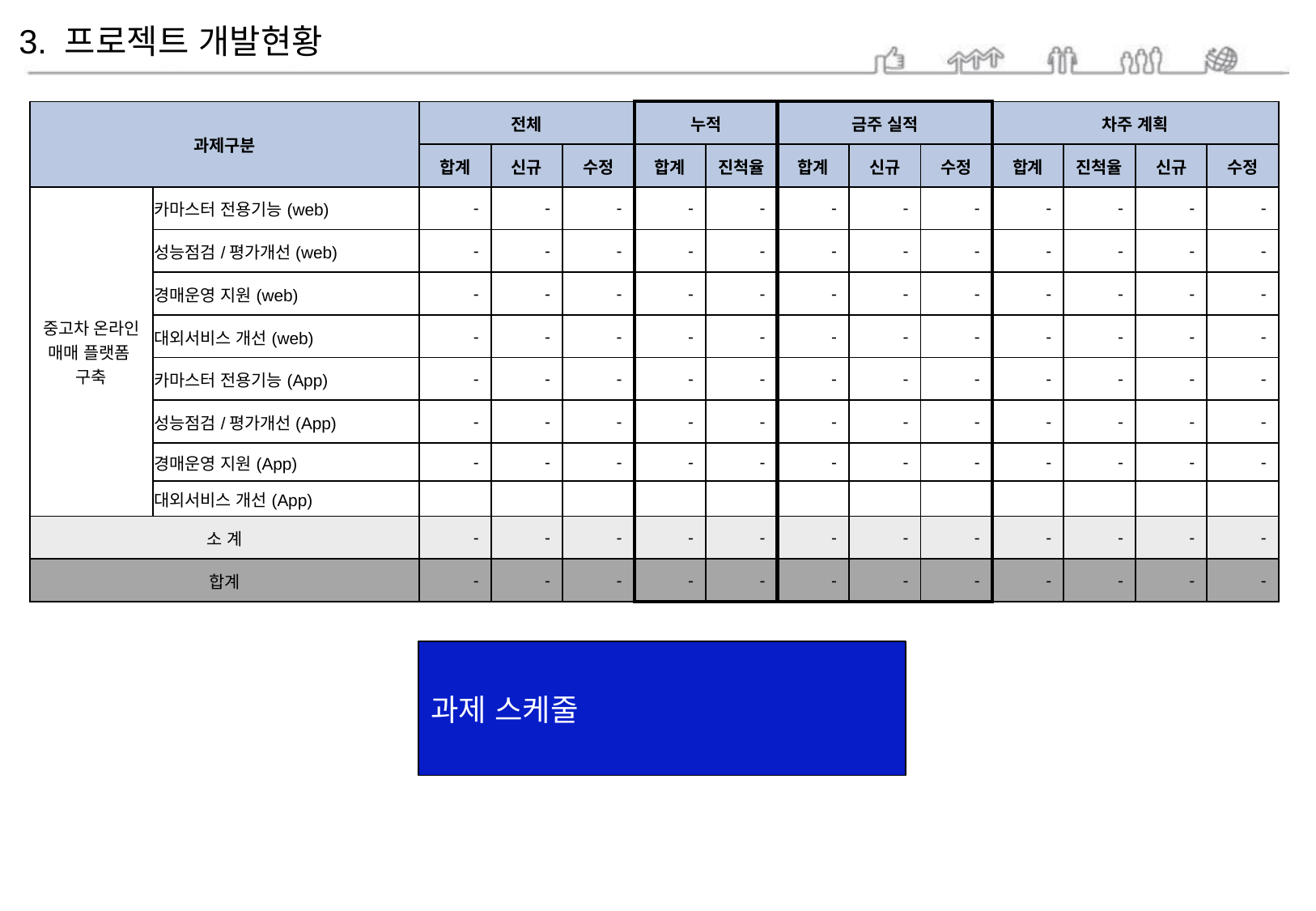

3. 프로젝트 개발현황
| 과제구분 |  | 전체 |  |  | 누적 |  | 금주 실적 |  |  | 차주 계획 |  |  |  |
| --- | --- | --- | --- | --- | --- | --- | --- | --- | --- | --- | --- | --- | --- |
|  |  | 합계 | 신규 | 수정 | 합계 | 진척율 | 합계 | 신규 | 수정 | 합계 | 진척율 | 신규 | 수정 |
| 중고차 온라인 매매 플랫폼 구축 | 카마스터 전용기능(web) | - | - | - | - | - | - | - | - | - | - | - | - |
|  | 성능점검/평가개선(web) | - | - | - | - | - | - | - | - | - | - | - | - |
|  | 경매운영 지원(web) | - | - | - | - | - | - | - | - | - | - | - | - |
|  | 대외서비스 개선(web) | - | - | - | - | - | - | - | - | - | - | - | - |
|  | 카마스터 전용기능(App) | - | - | - | - | - | - | - | - | - | - | - | - |
|  | 성능점검/평가개선(App) | - | - | - | - | - | - | - | - | - | - | - | - |
|  | 경매운영 지원(App) | - | - | - | - | - | - | - | - | - | - | - | - |
|  | 대외서비스 개선(App) |  |  |  |  |  |  |  |  |  |  |  |  |
| 소 계 |  | - | - | - | - | - | - | - | - | - | - | - | - |
| 합계 |  | - | - | - | - | - | - | - | - | - | - | - | - |
과제 스케줄